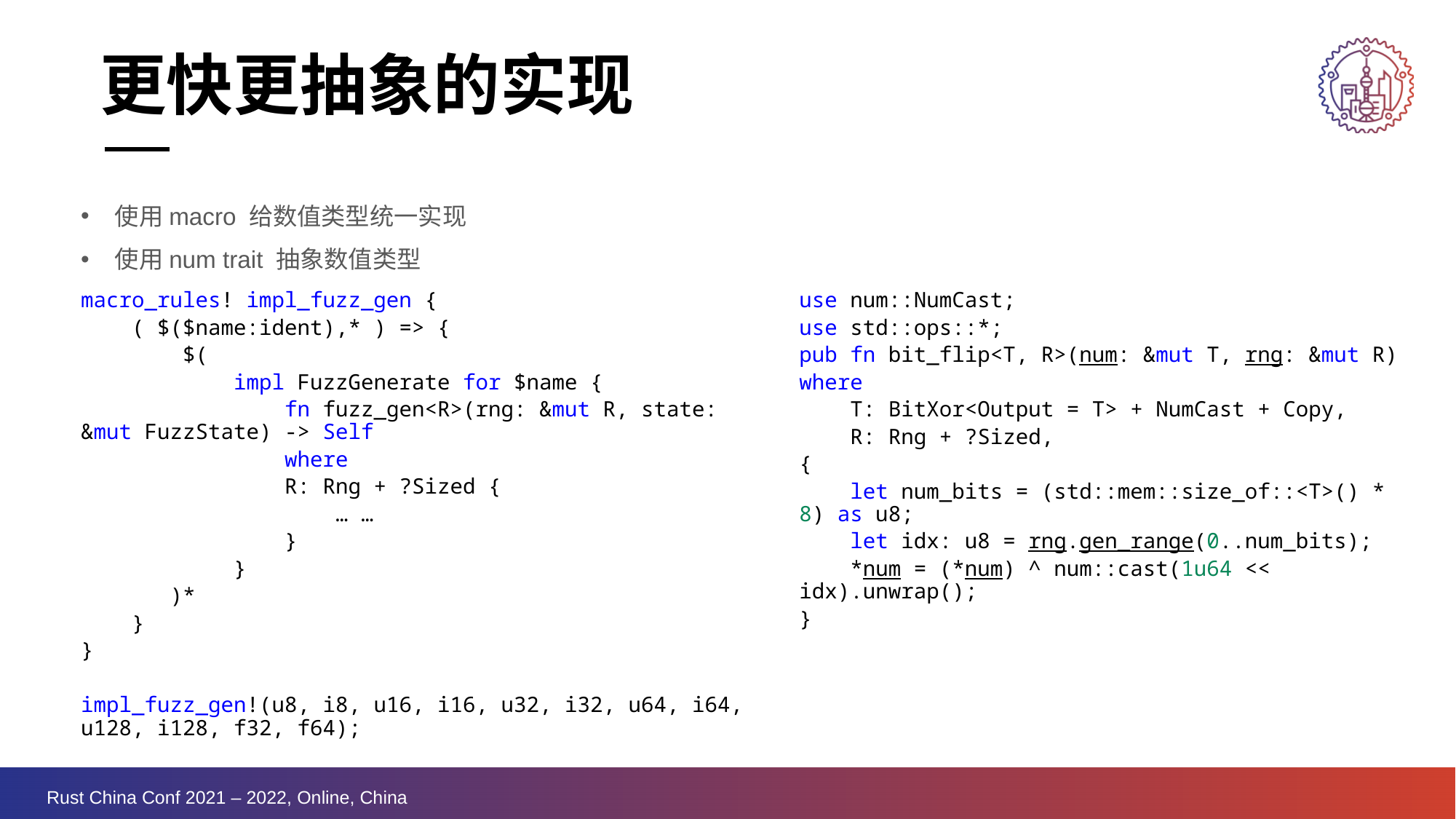

更快更抽象的实现
使用macro 给数值类型统一实现
使用num trait 抽象数值类型

macro_rules! impl_fuzz_gen {
    ( $($name:ident),* ) => {
        $(
            impl FuzzGenerate for $name {
                fn fuzz_gen<R>(rng: &mut R, state: &mut FuzzState) -> Self
                where
                R: Rng + ?Sized {
                    … …
                }
            }
       )*
    }
}

impl_fuzz_gen!(u8, i8, u16, i16, u32, i32, u64, i64, u128, i128, f32, f64);
use num::NumCast;
use std::ops::*;
pub fn bit_flip<T, R>(num: &mut T, rng: &mut R)
where
    T: BitXor<Output = T> + NumCast + Copy,
    R: Rng + ?Sized,
{
    let num_bits = (std::mem::size_of::<T>() * 8) as u8;
    let idx: u8 = rng.gen_range(0..num_bits);
    *num = (*num) ^ num::cast(1u64 << idx).unwrap();
}